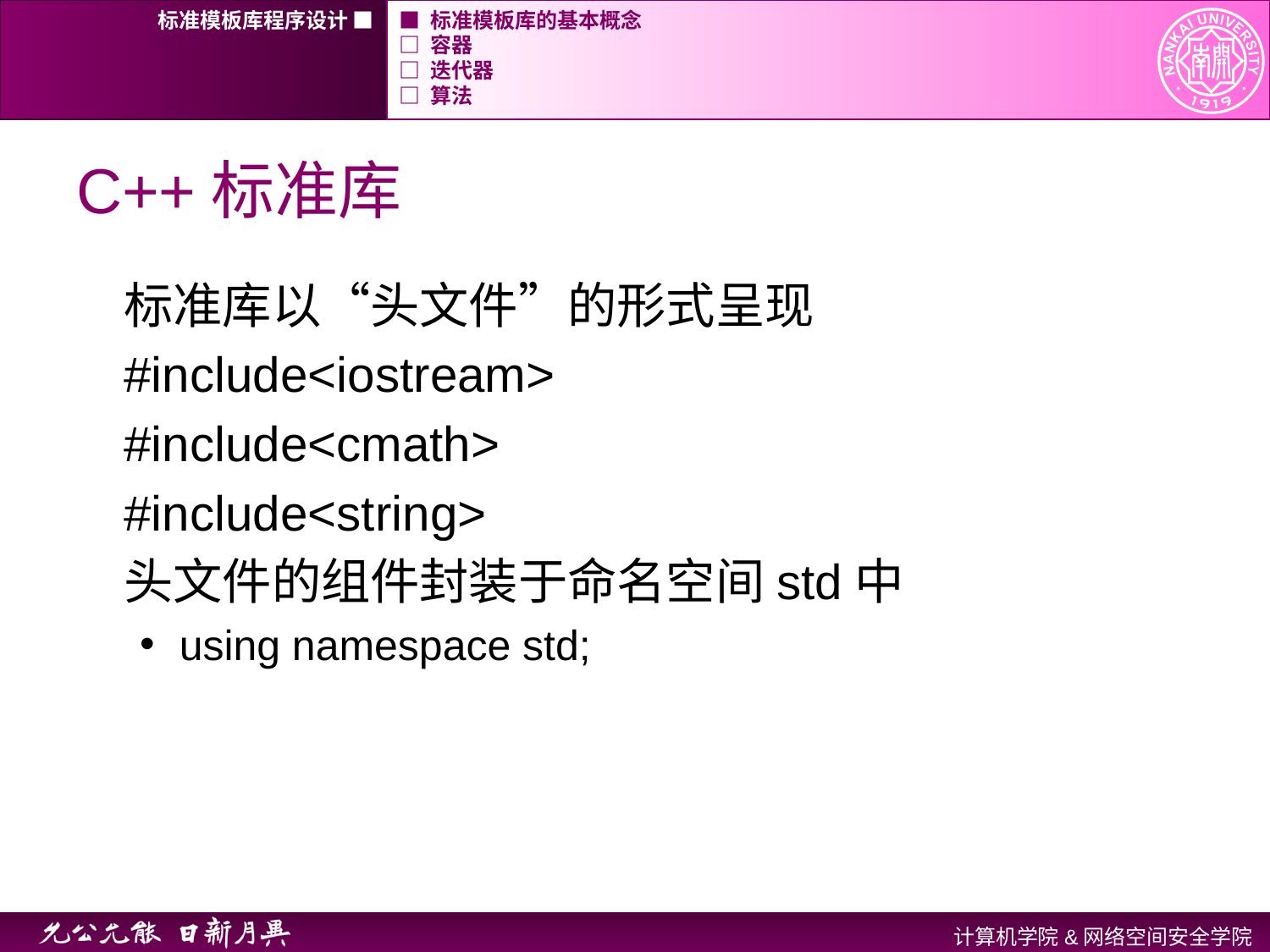

标准模板库程序设计 ■
■ 标准模板库的基本概念

□ 容器

□ 迭代器

□ 算法
# C++标准库
标准库以“头文件”的形式呈现
#include<iostream>
#include<cmath>
#include<string>
头文件的组件封装于命名空间std中
using namespace std;